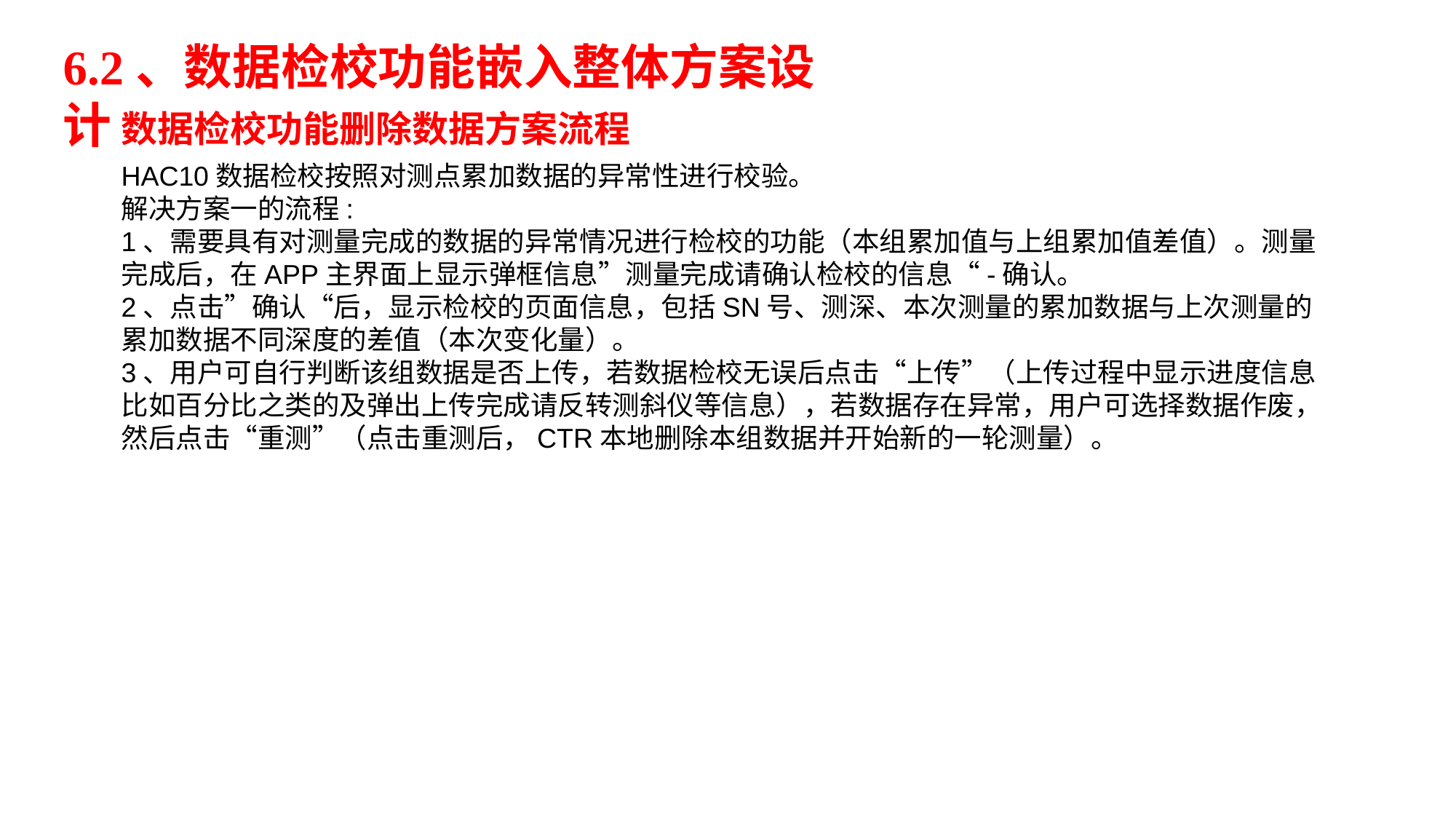

6.2、数据检校功能嵌入整体方案设计
数据检校功能删除数据方案流程
HAC10数据检校按照对测点累加数据的异常性进行校验。
解决方案一的流程:
1、需要具有对测量完成的数据的异常情况进行检校的功能（本组累加值与上组累加值差值）。测量完成后，在APP主界面上显示弹框信息”测量完成请确认检校的信息“-确认。
2、点击”确认“后，显示检校的页面信息，包括SN号、测深、本次测量的累加数据与上次测量的累加数据不同深度的差值（本次变化量）。
3、用户可自行判断该组数据是否上传，若数据检校无误后点击“上传”（上传过程中显示进度信息比如百分比之类的及弹出上传完成请反转测斜仪等信息），若数据存在异常，用户可选择数据作废，然后点击“重测”（点击重测后，CTR本地删除本组数据并开始新的一轮测量）。